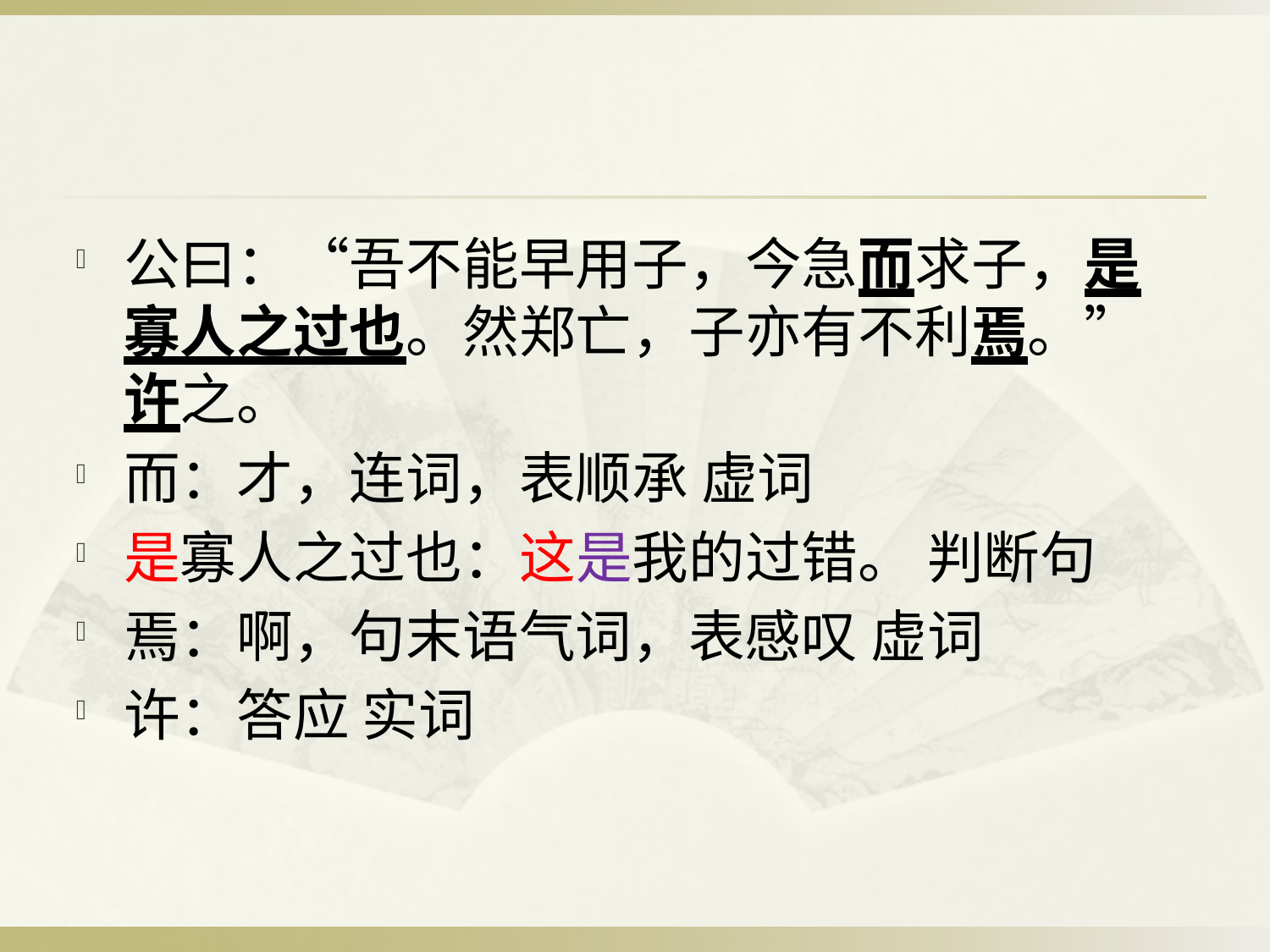

#
公曰：“吾不能早用子，今急而求子，是寡人之过也。然郑亡，子亦有不利焉。”许之。
而：才，连词，表顺承 虚词
是寡人之过也：这是我的过错。 判断句
焉：啊，句末语气词，表感叹 虚词
许：答应 实词